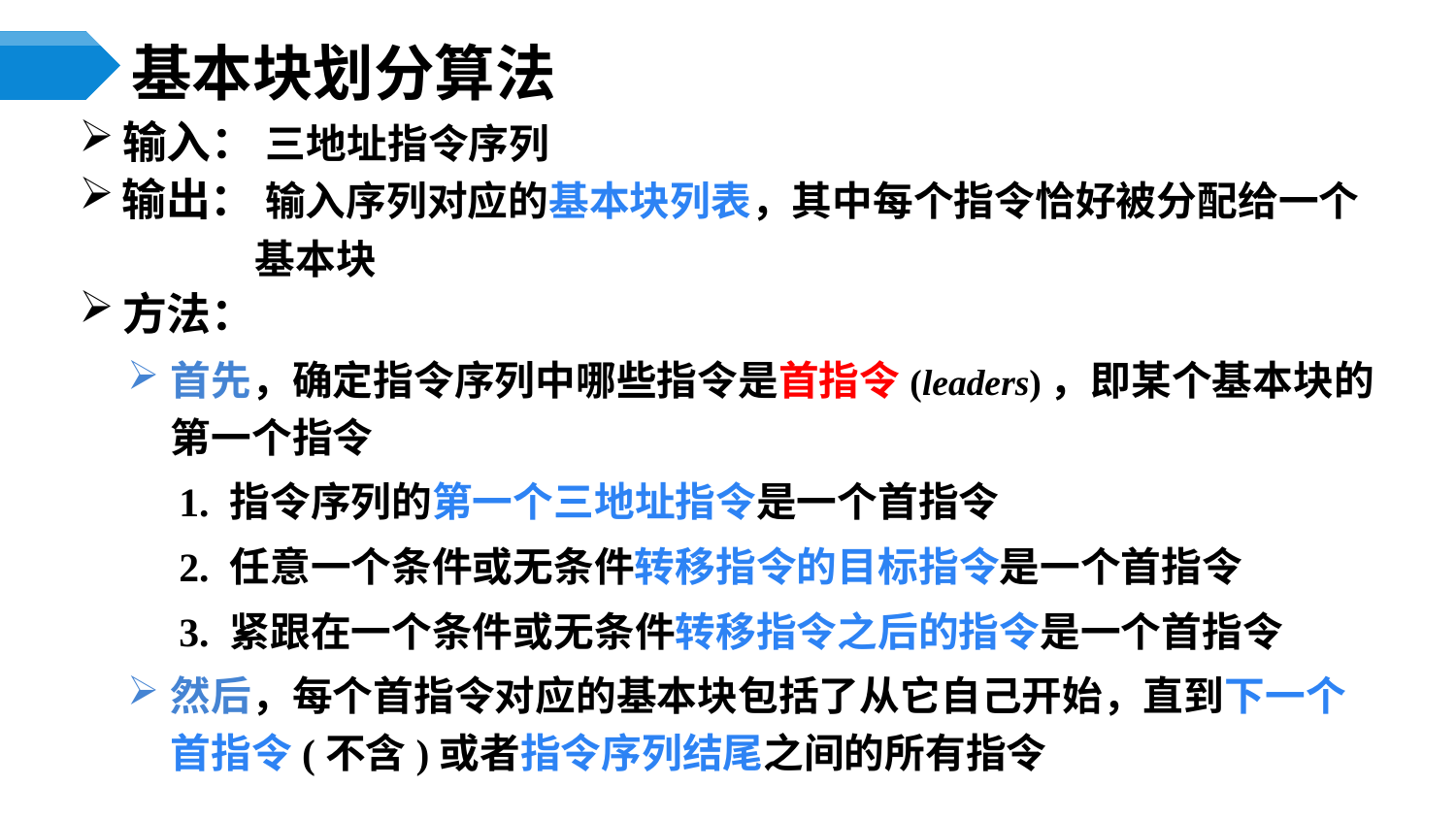

# 基本块划分算法
输入： 三地址指令序列
输出： 输入序列对应的基本块列表，其中每个指令恰好被分配给一个
                  基本块
方法：
首先，确定指令序列中哪些指令是首指令(leaders)，即某个基本块的第一个指令
1. 指令序列的第一个三地址指令是一个首指令
2. 任意一个条件或无条件转移指令的目标指令是一个首指令
3. 紧跟在一个条件或无条件转移指令之后的指令是一个首指令
然后，每个首指令对应的基本块包括了从它自己开始，直到下一个首指令(不含)或者指令序列结尾之间的所有指令